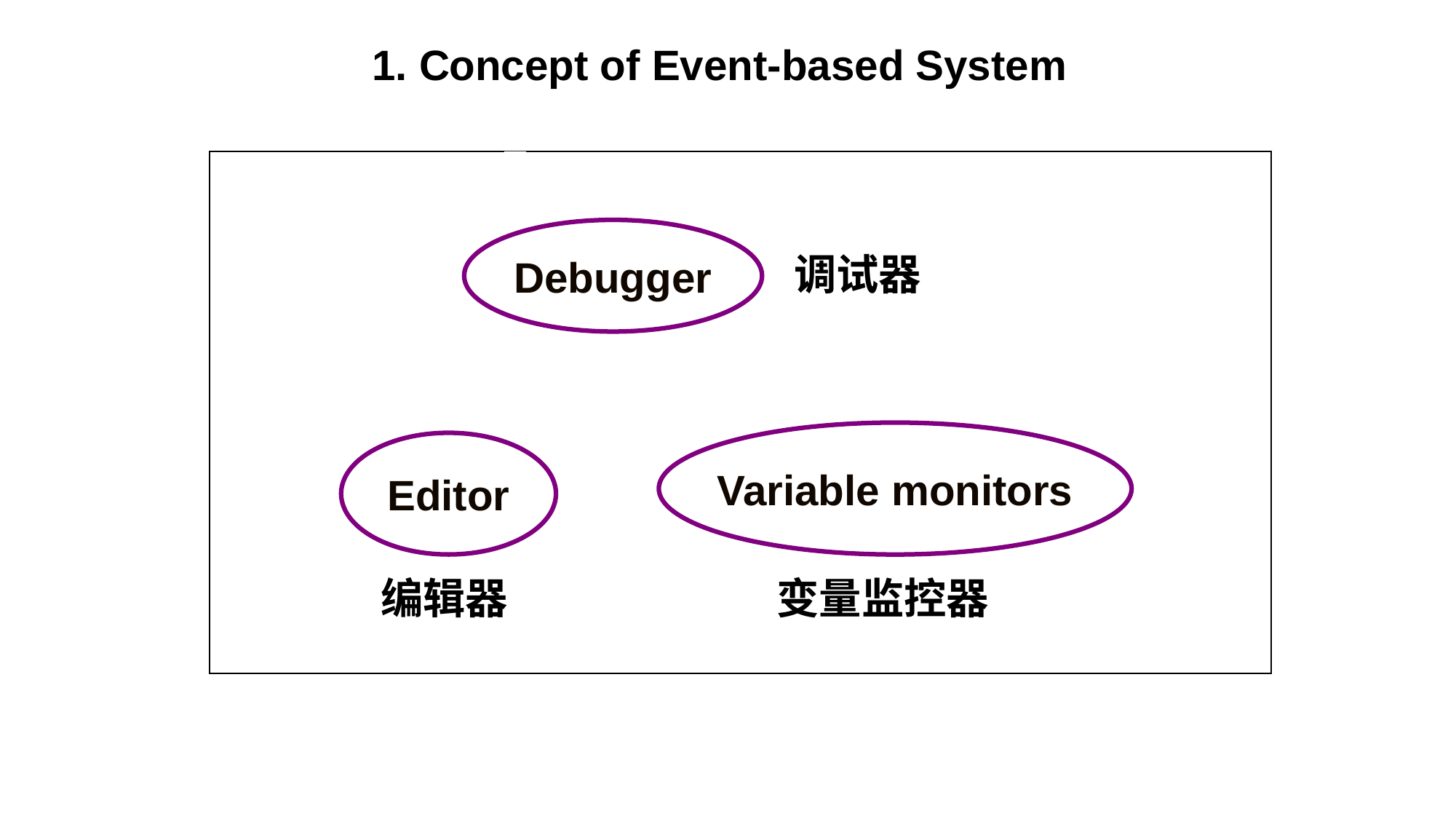

1. Concept of Event-based System

Debugger
调试器
Variable monitors
Editor
编辑器
变量监控器